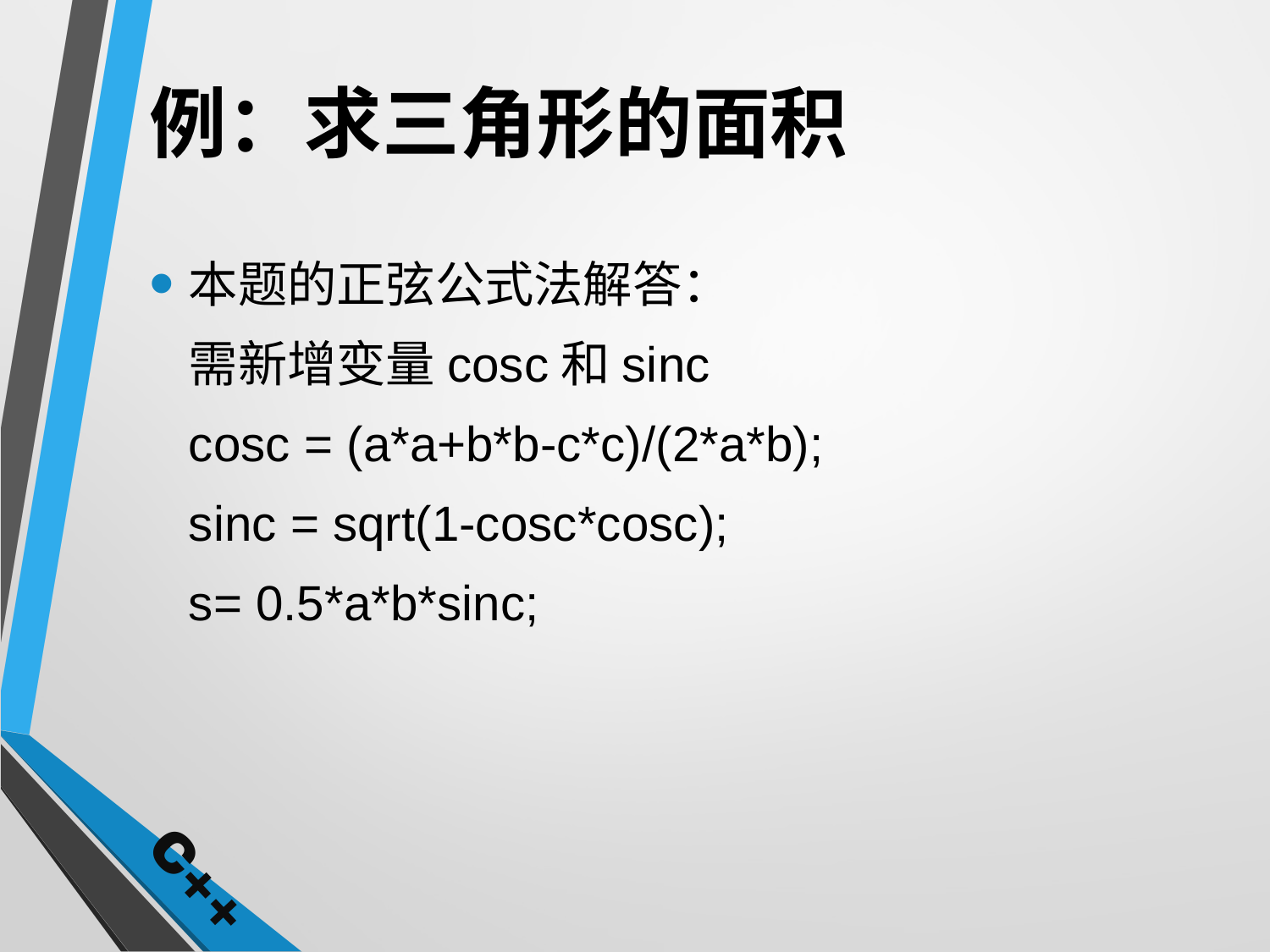

# 例：求三角形的面积
本题的正弦公式法解答：
	需新增变量cosc和sinc
	cosc = (a*a+b*b-c*c)/(2*a*b);
	sinc = sqrt(1-cosc*cosc);
	s= 0.5*a*b*sinc;